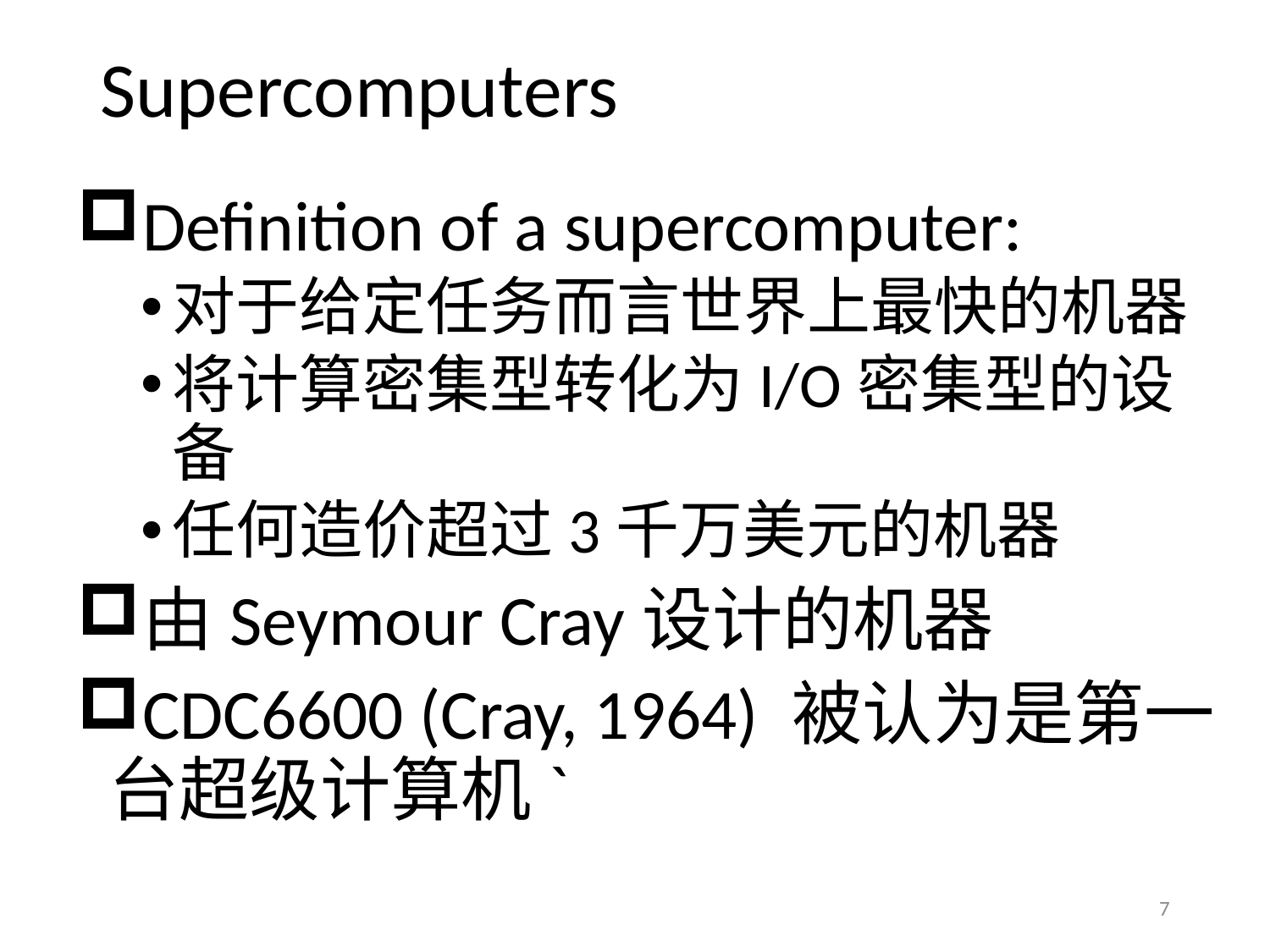

# Supercomputers
Definition of a supercomputer:
对于给定任务而言世界上最快的机器
将计算密集型转化为I/O密集型的设备
任何造价超过3千万美元的机器
由Seymour Cray设计的机器
CDC6600 (Cray, 1964) 被认为是第一台超级计算机`
7